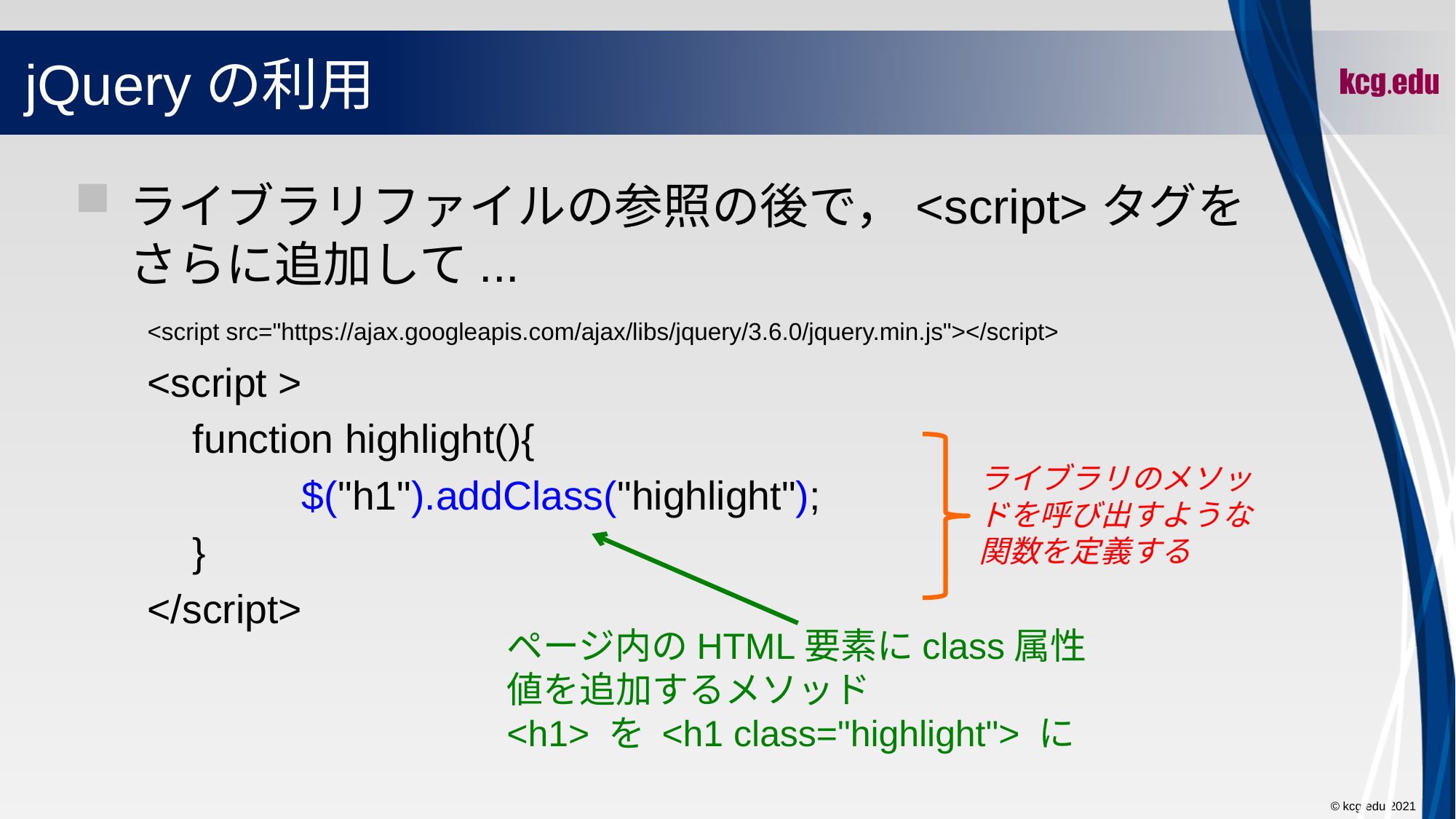

# jQueryの利用
ライブラリファイルの参照の後で，<script>タグをさらに追加して...
<script src="https://ajax.googleapis.com/ajax/libs/jquery/3.6.0/jquery.min.js"></script>
<script >
	function highlight(){
		$("h1").addClass("highlight");
	}
</script>

ライブラリのメソッドを呼び出すような関数を定義する
ページ内のHTML要素にclass属性値を追加するメソッド
<h1> を <h1 class="highlight"> に